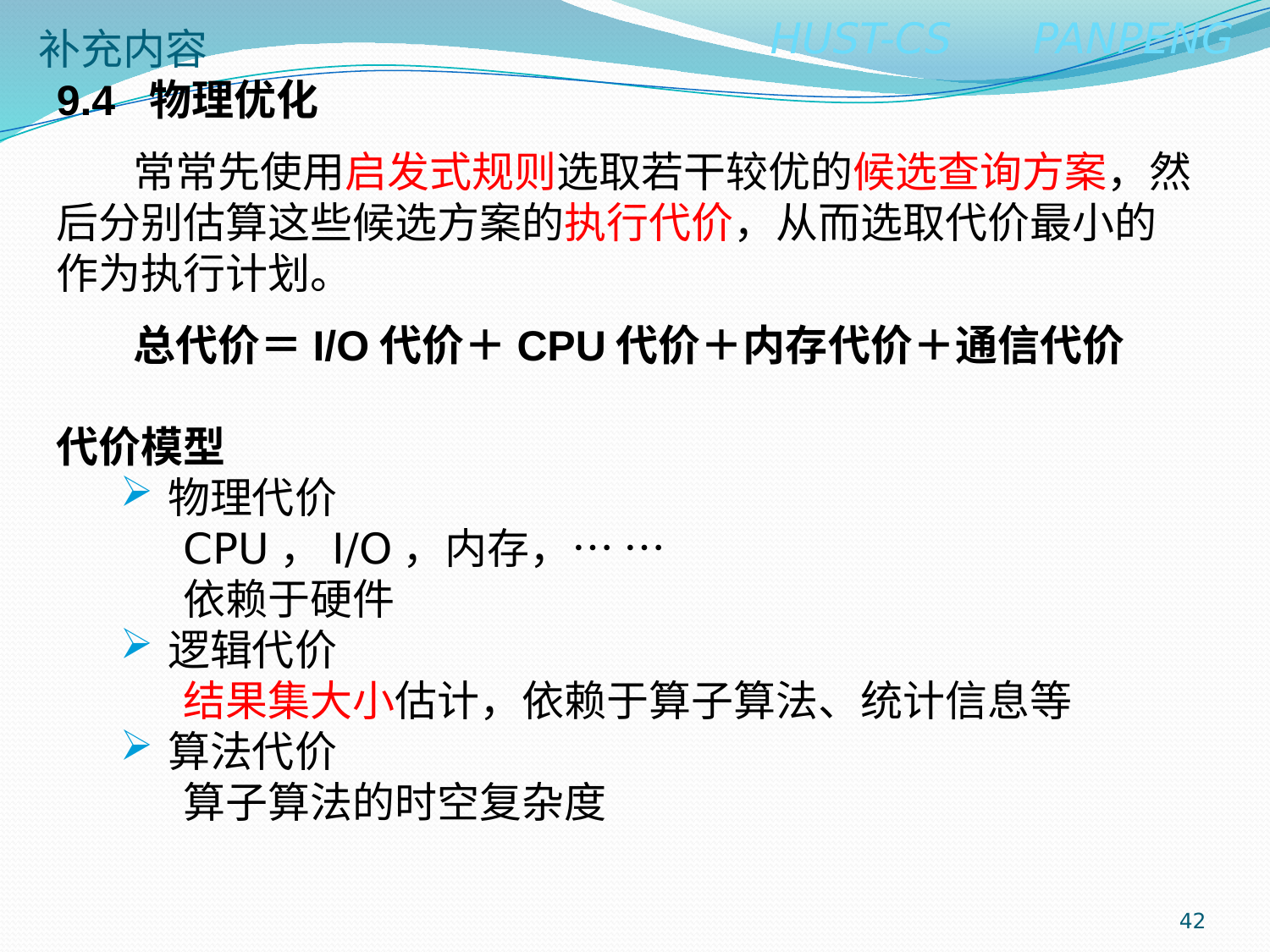

补充内容
9.4  物理优化
       常常先使用启发式规则选取若干较优的候选查询方案，然后分别估算这些候选方案的执行代价，从而选取代价最小的作为执行计划。
       总代价＝I/O代价＋CPU代价＋内存代价＋通信代价

代价模型
物理代价
CPU，I/O，内存，… …
依赖于硬件
逻辑代价
结果集大小估计，依赖于算子算法、统计信息等
算法代价
算子算法的时空复杂度
42